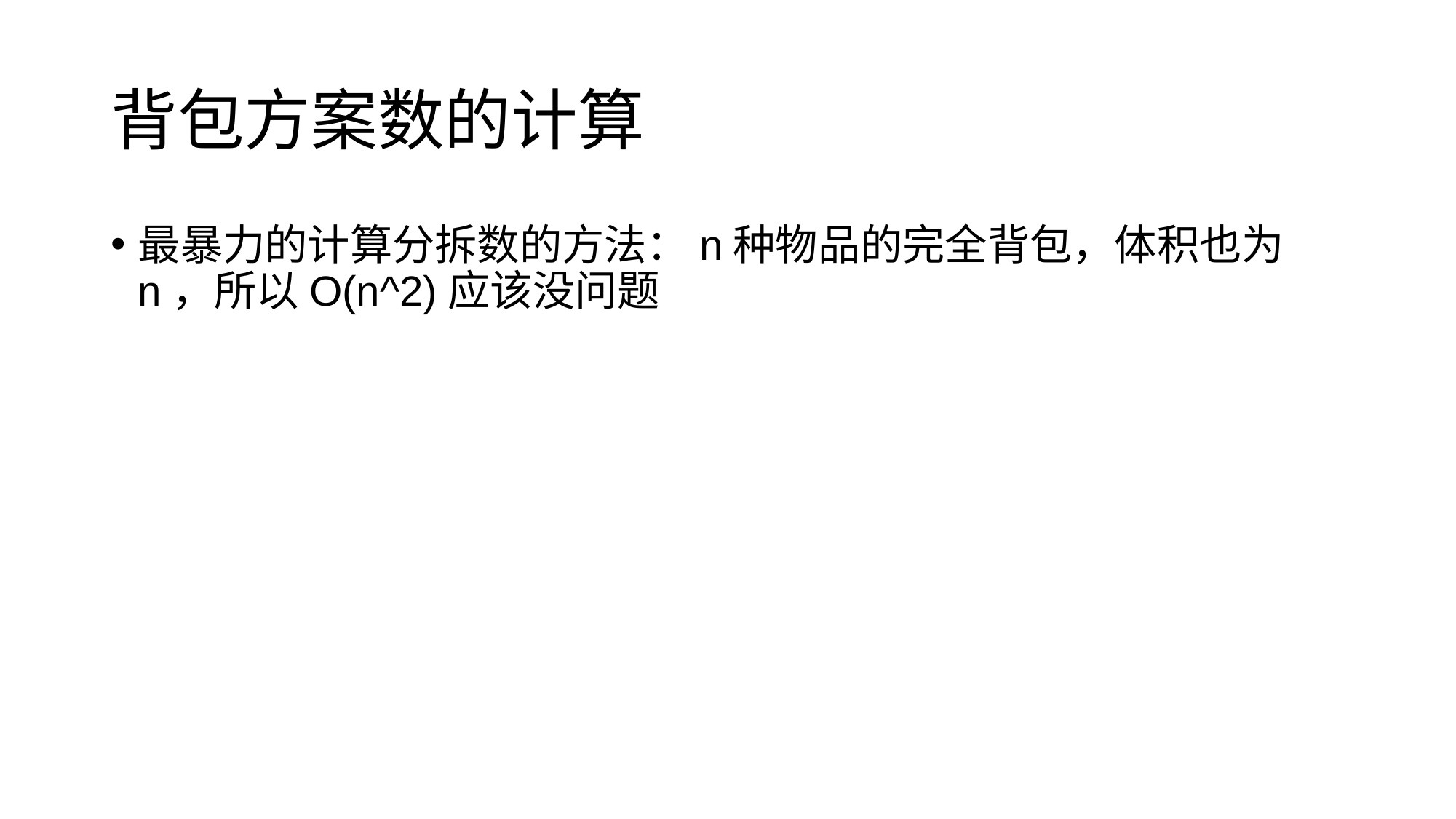

# 背包方案数的计算
最暴力的计算分拆数的方法：n种物品的完全背包，体积也为n，所以O(n^2)应该没问题